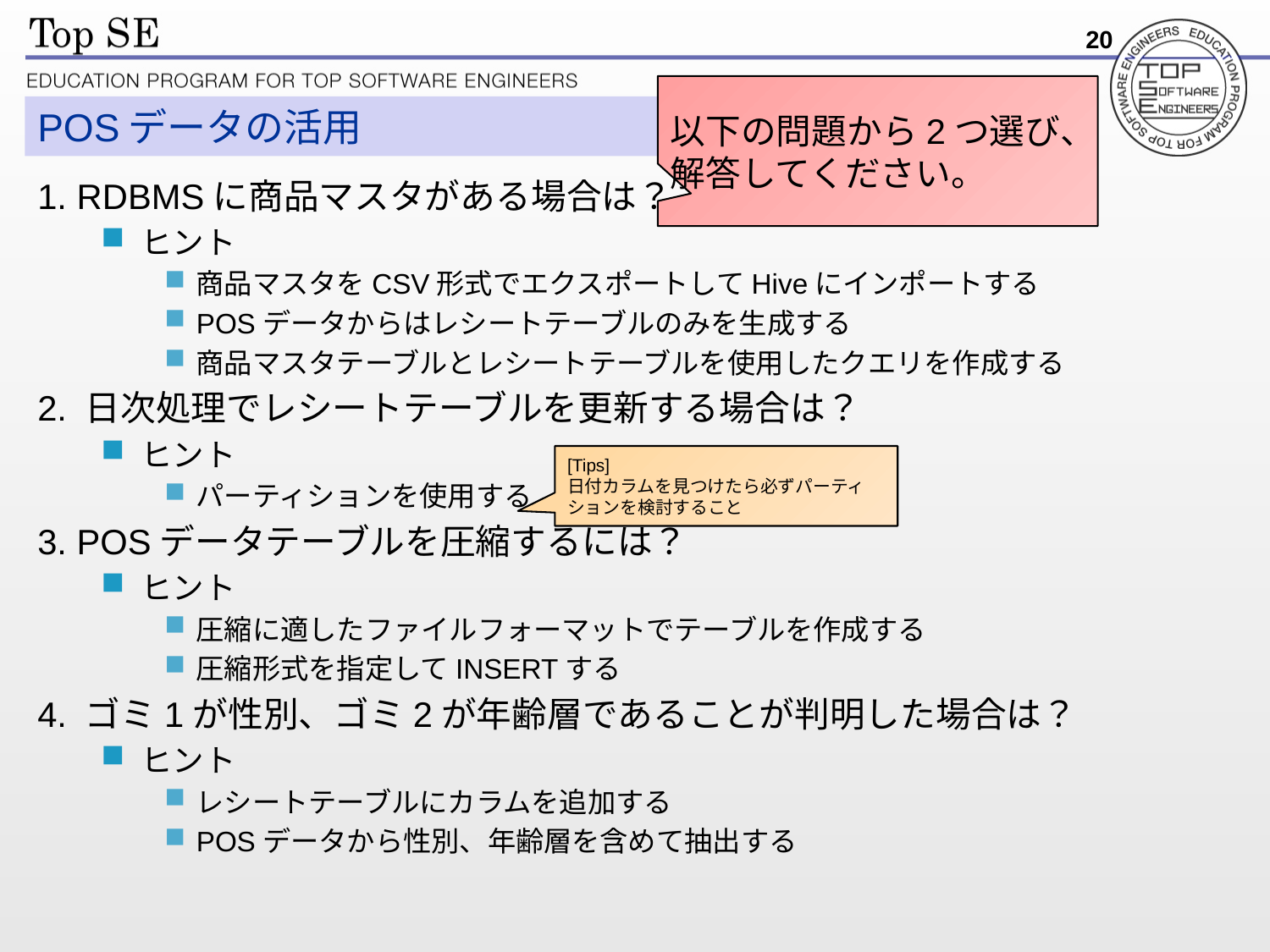

20
以下の問題から2つ選び、解答してください。
# POSデータの活用
1. RDBMSに商品マスタがある場合は？
ヒント
商品マスタをCSV形式でエクスポートしてHiveにインポートする
POSデータからはレシートテーブルのみを生成する
商品マスタテーブルとレシートテーブルを使用したクエリを作成する
2. 日次処理でレシートテーブルを更新する場合は？
ヒント
パーティションを使用する
3. POSデータテーブルを圧縮するには？
ヒント
圧縮に適したファイルフォーマットでテーブルを作成する
圧縮形式を指定してINSERTする
4. ゴミ1が性別、ゴミ2が年齢層であることが判明した場合は？
ヒント
レシートテーブルにカラムを追加する
POSデータから性別、年齢層を含めて抽出する
[Tips]
日付カラムを見つけたら必ずパーティションを検討すること